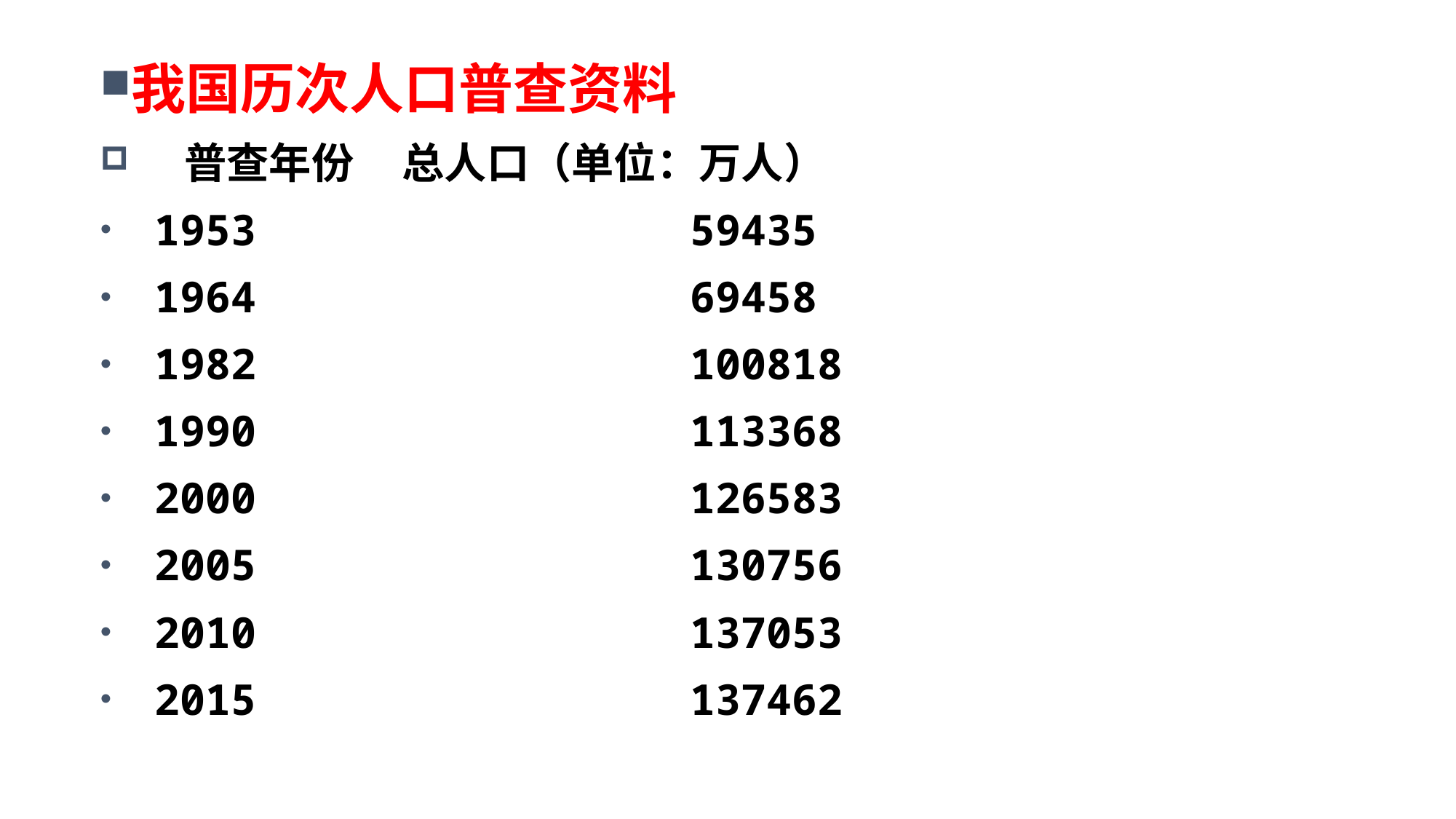

我国历次人口普查资料
  普查年份     总人口（单位：万人）
1953                 59435
1964                 69458
1982                 100818
1990                 113368
2000                 126583
2005                 130756
2010                 137053
2015                 137462